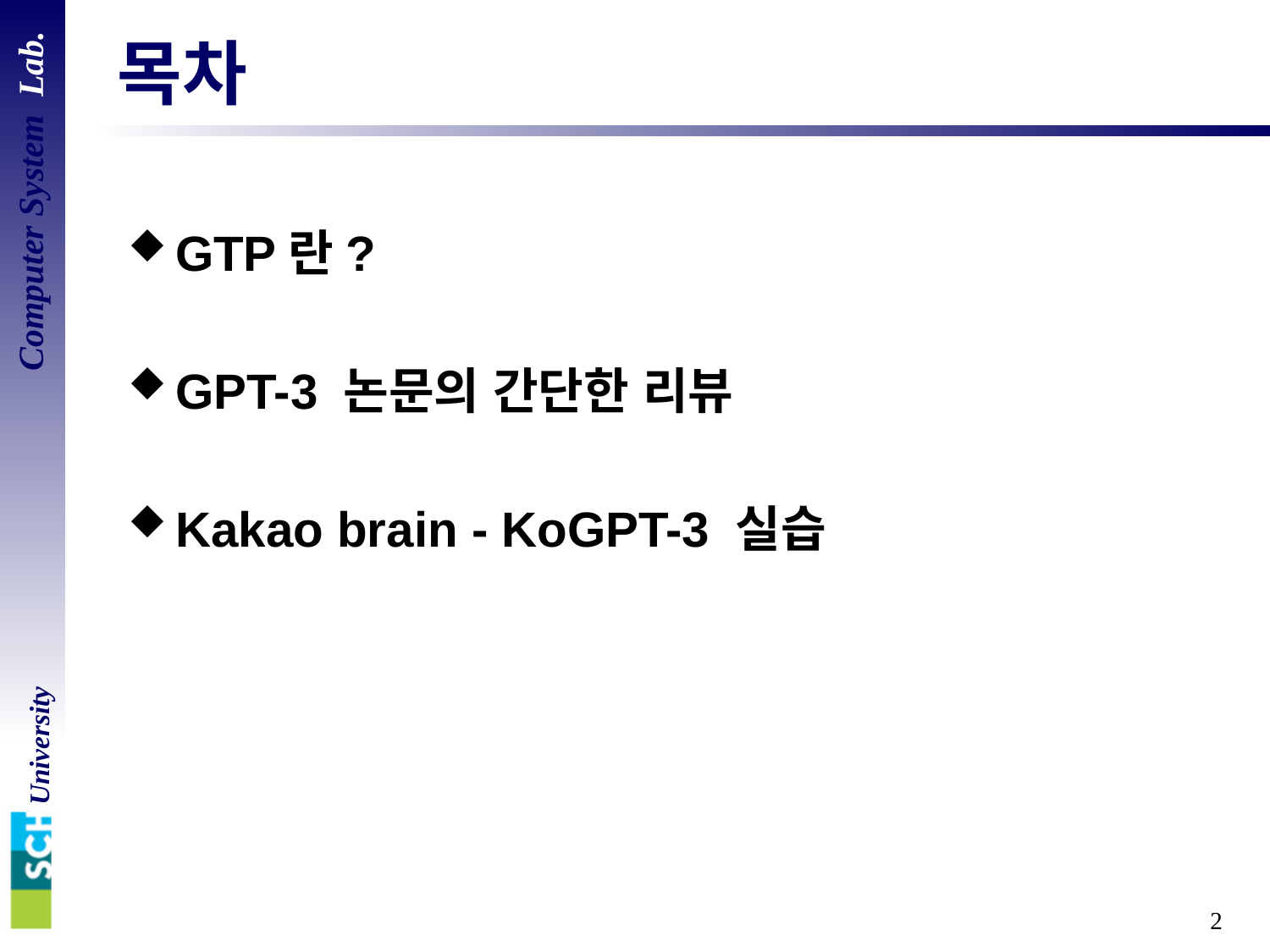

# 목차

GTP란?

GPT-3 논문의 간단한 리뷰

Kakao brain - KoGPT-3 실습